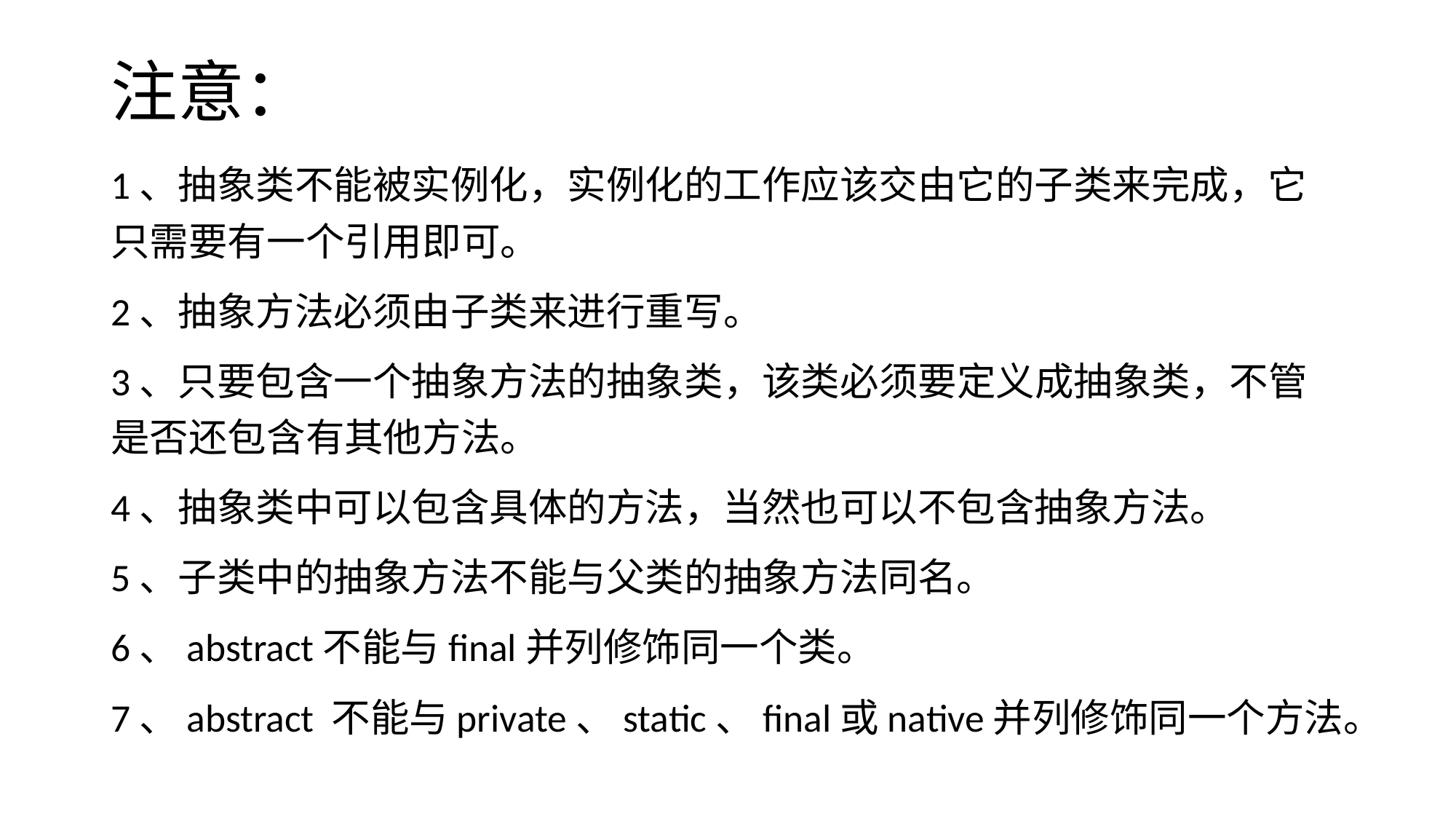

# 注意：
1、抽象类不能被实例化，实例化的工作应该交由它的子类来完成，它只需要有一个引用即可。
2、抽象方法必须由子类来进行重写。
3、只要包含一个抽象方法的抽象类，该类必须要定义成抽象类，不管是否还包含有其他方法。
4、抽象类中可以包含具体的方法，当然也可以不包含抽象方法。
5、子类中的抽象方法不能与父类的抽象方法同名。
6、abstract不能与final并列修饰同一个类。
7、abstract 不能与private、static、final或native并列修饰同一个方法。